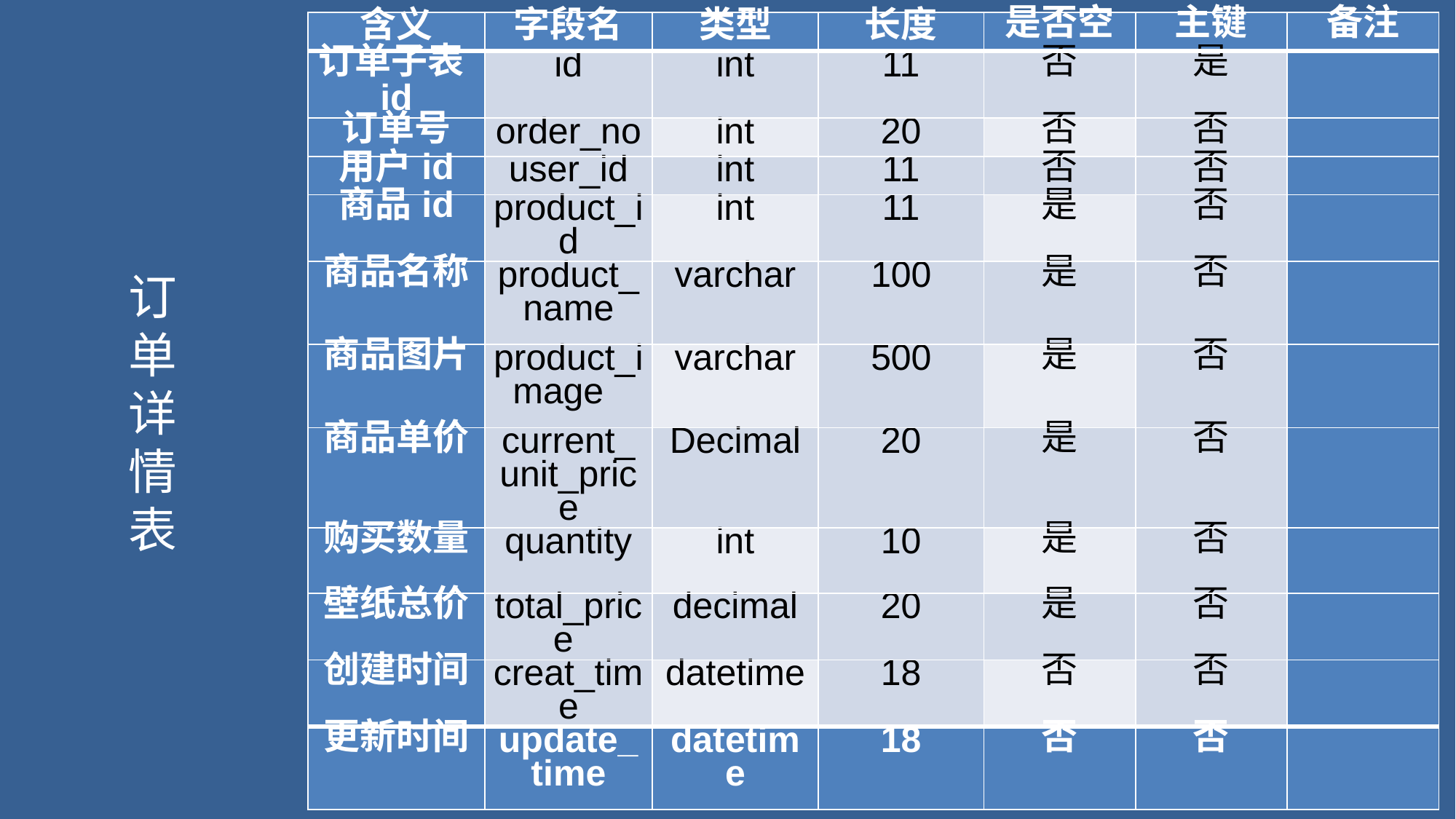

| 含义 | 字段名 | 类型 | 长度 | 是否空 | 主键 | 备注 |
| --- | --- | --- | --- | --- | --- | --- |
| 订单子表id | id | int | 11 | 否 | 是 |  |
| 订单号 | order\_no | int | 20 | 否 | 否 |  |
| 用户id | user\_id | int | 11 | 否 | 否 |  |
| 商品id | product\_id | int | 11 | 是 | 否 |  |
| 商品名称 | product\_name | varchar | 100 | 是 | 否 |  |
| 商品图片 | product\_image | varchar | 500 | 是 | 否 |  |
| 商品单价 | current\_unit\_price | Decimal | 20 | 是 | 否 |  |
| 购买数量 | quantity | int | 10 | 是 | 否 |  |
| 壁纸总价 | total\_price | decimal | 20 | 是 | 否 |  |
| 创建时间 | creat\_time | datetime | 18 | 否 | 否 |  |
| 更新时间 | update\_time | datetime | 18 | 否 | 否 |  |
订单详情表